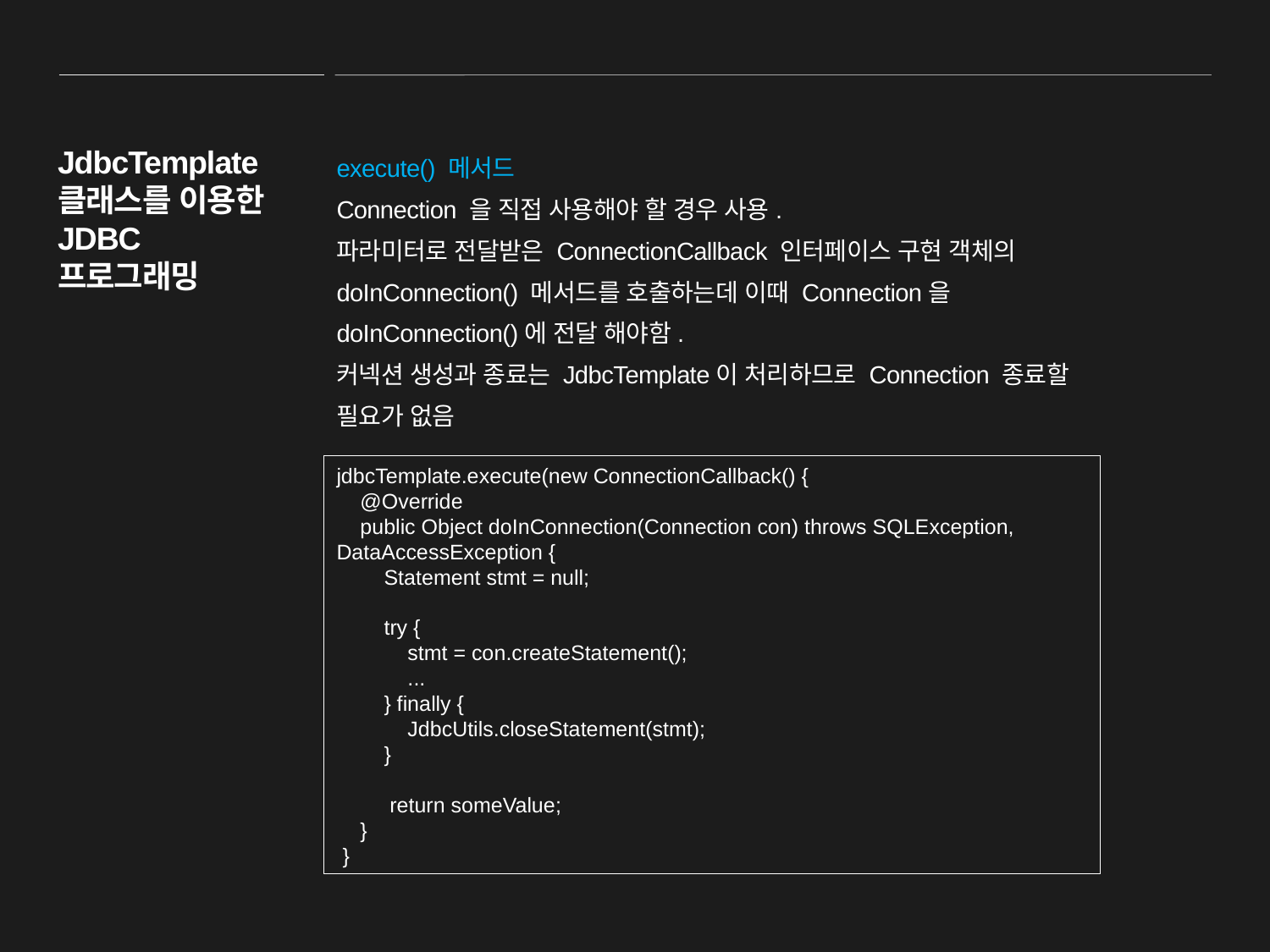

execute() 메서드
Connection 을 직접 사용해야 할 경우 사용.
파라미터로 전달받은 ConnectionCallback 인터페이스 구현 객체의 doInConnection() 메서드를 호출하는데 이때 Connection을 doInConnection()에 전달 해야함.
커넥션 생성과 종료는 JdbcTemplate이 처리하므로 Connection 종료할 필요가 없음
JdbcTemplate 클래스를 이용한 JDBC 프로그래밍
jdbcTemplate.execute(new ConnectionCallback() {
    @Override
    public Object doInConnection(Connection con) throws SQLException, DataAccessException {
        Statement stmt = null;

        try {
            stmt = con.createStatement();
            ...
        } finally {
            JdbcUtils.closeStatement(stmt);
        }

         return someValue;
    }
 }